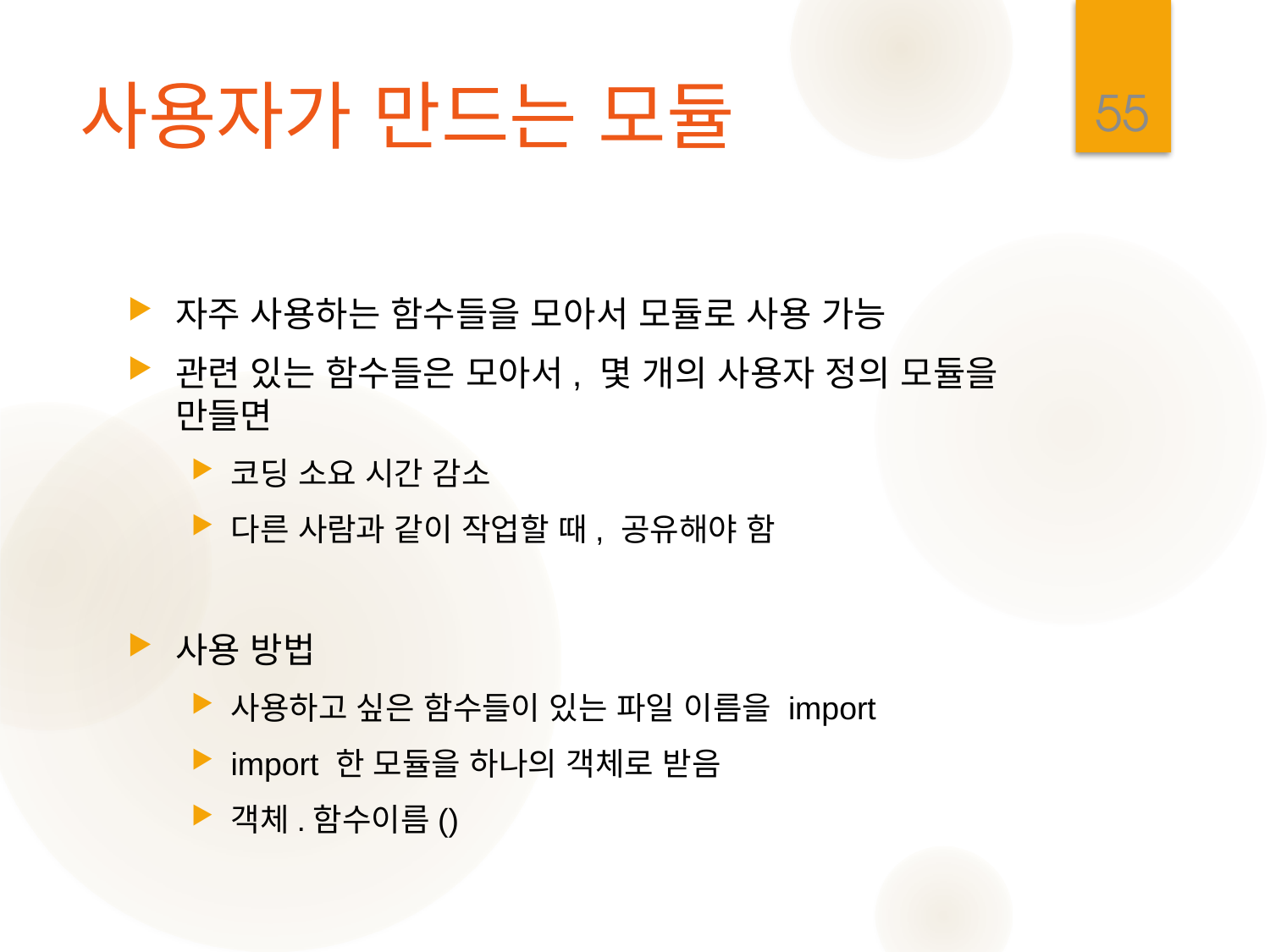

55
# 사용자가 만드는 모듈
자주 사용하는 함수들을 모아서 모듈로 사용 가능
관련 있는 함수들은 모아서, 몇 개의 사용자 정의 모듈을 만들면
코딩 소요 시간 감소
다른 사람과 같이 작업할 때, 공유해야 함

사용 방법
사용하고 싶은 함수들이 있는 파일 이름을 import
import 한 모듈을 하나의 객체로 받음
객체.함수이름()